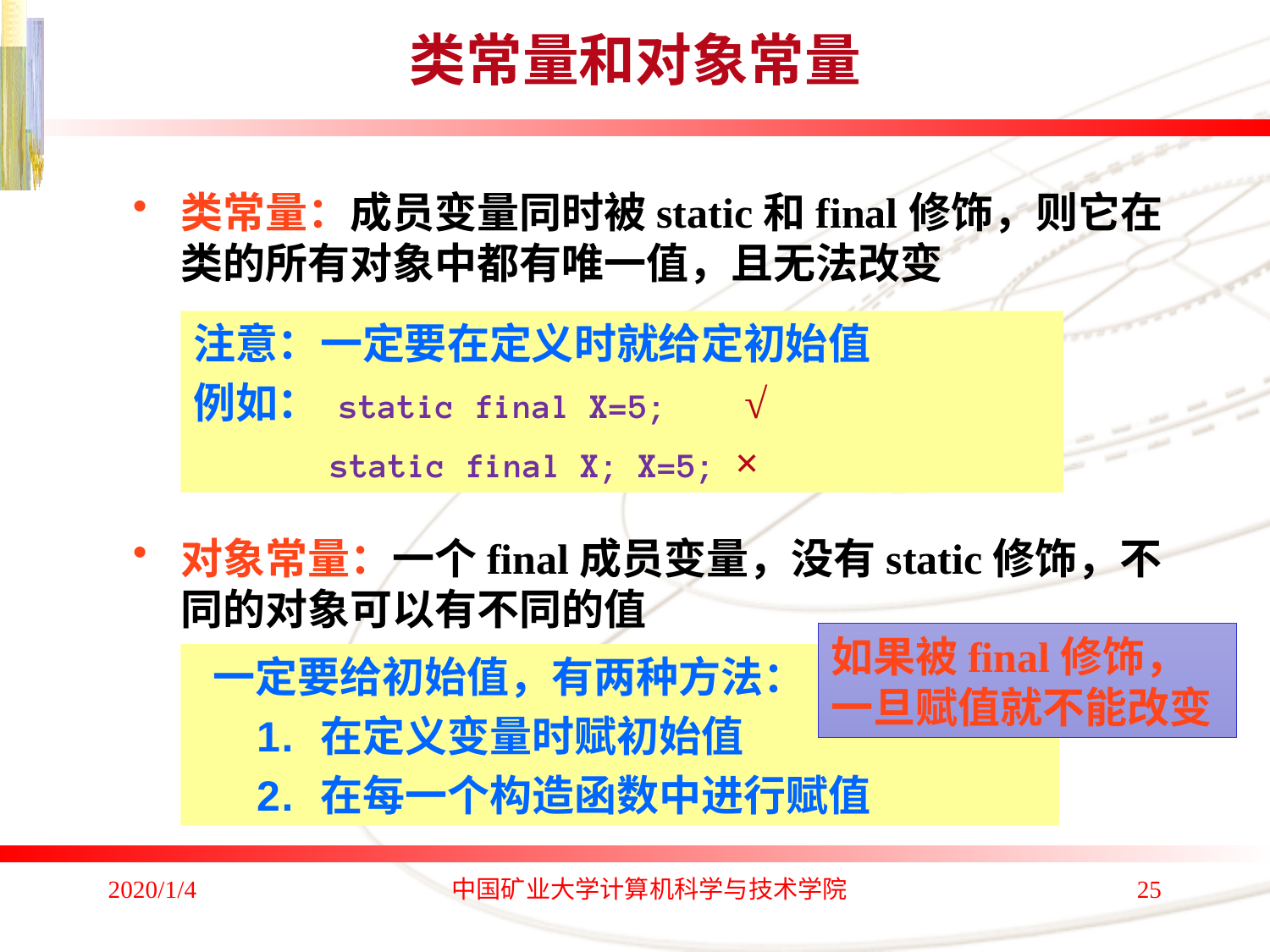

# 类常量和对象常量
类常量：成员变量同时被static和final修饰，则它在类的所有对象中都有唯一值，且无法改变

对象常量：一个final成员变量，没有static修饰，不同的对象可以有不同的值
注意：一定要在定义时就给定初始值
例如： static final X=5;    √
             static final X; X=5; ×
如果被final修饰，一旦赋值就不能改变
 一定要给初始值，有两种方法：
在定义变量时赋初始值
在每一个构造函数中进行赋值
2020/1/4
中国矿业大学计算机科学与技术学院
25